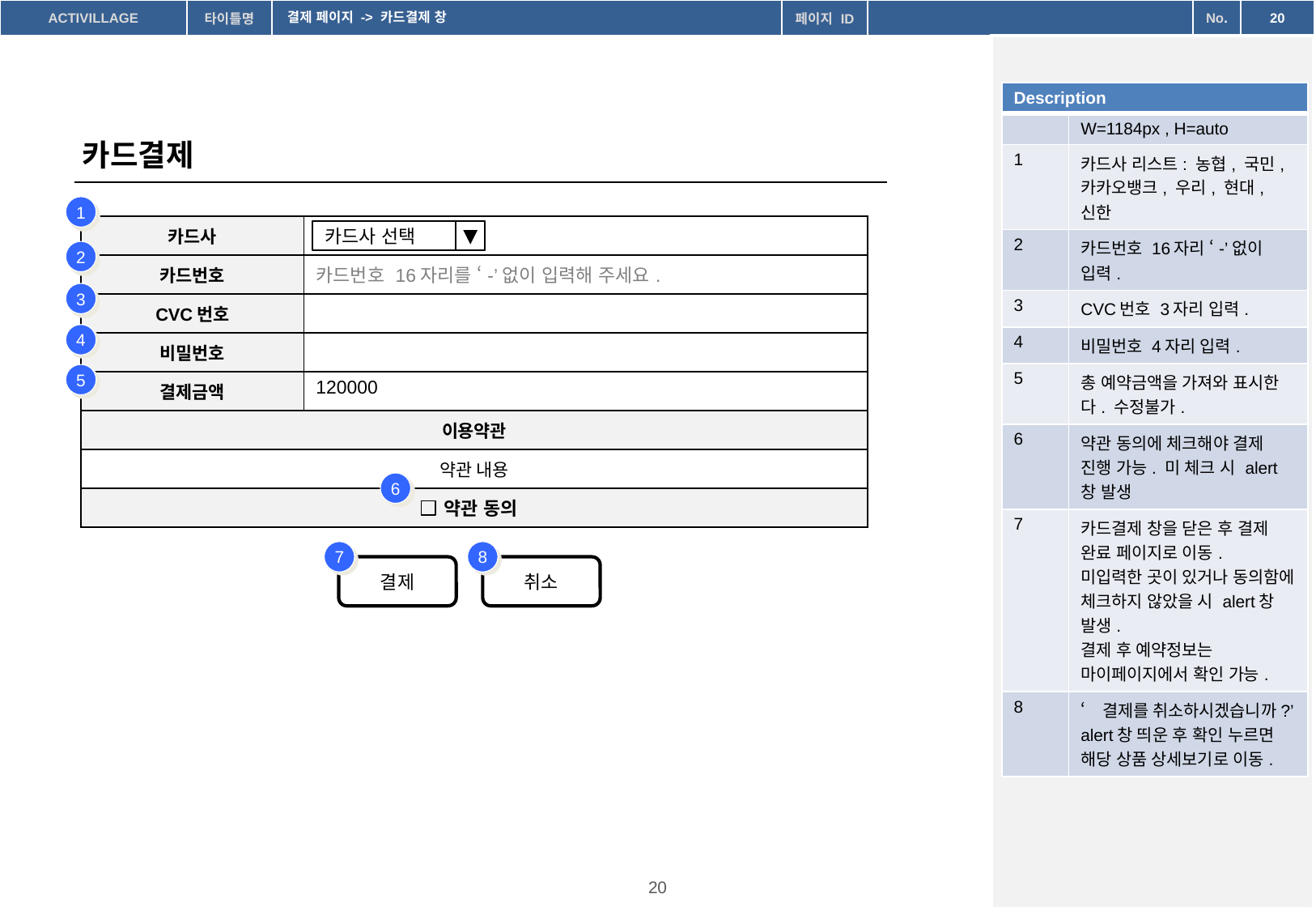

결제 페이지 -> 카드결제 창

| Description |  |
| --- | --- |
|  | W=1184px , H=auto |
| 1 | 카드사 리스트: 농협, 국민, 카카오뱅크, 우리, 현대, 신한 |
| 2 | 카드번호 16자리 ‘-’없이 입력. |
| 3 | CVC번호 3자리 입력. |
| 4 | 비밀번호 4자리 입력. |
| 5 | 총 예약금액을 가져와 표시한다. 수정불가. |
| 6 | 약관 동의에 체크해야 결제 진행 가능. 미 체크 시 alert창 발생 |
| 7 | 카드결제 창을 닫은 후 결제 완료 페이지로 이동. 미입력한 곳이 있거나 동의함에 체크하지 않았을 시 alert창 발생. 결제 후 예약정보는 마이페이지에서 확인 가능. |
| 8 | ‘결제를 취소하시겠습니까?’ alert창 띄운 후 확인 누르면 해당 상품 상세보기로 이동. |
카드결제
1
| 카드사 |  |
| --- | --- |
| 카드번호 | 카드번호 16자리를 ‘-’없이 입력해 주세요. |
| CVC번호 |  |
| 비밀번호 |  |
| 결제금액 | 120000 |
| 이용약관 |  |
| 약관 내용 |  |
|  |  |
카드사 선택

2
3
4
5
6
약관 동의

7
8
결제
취소